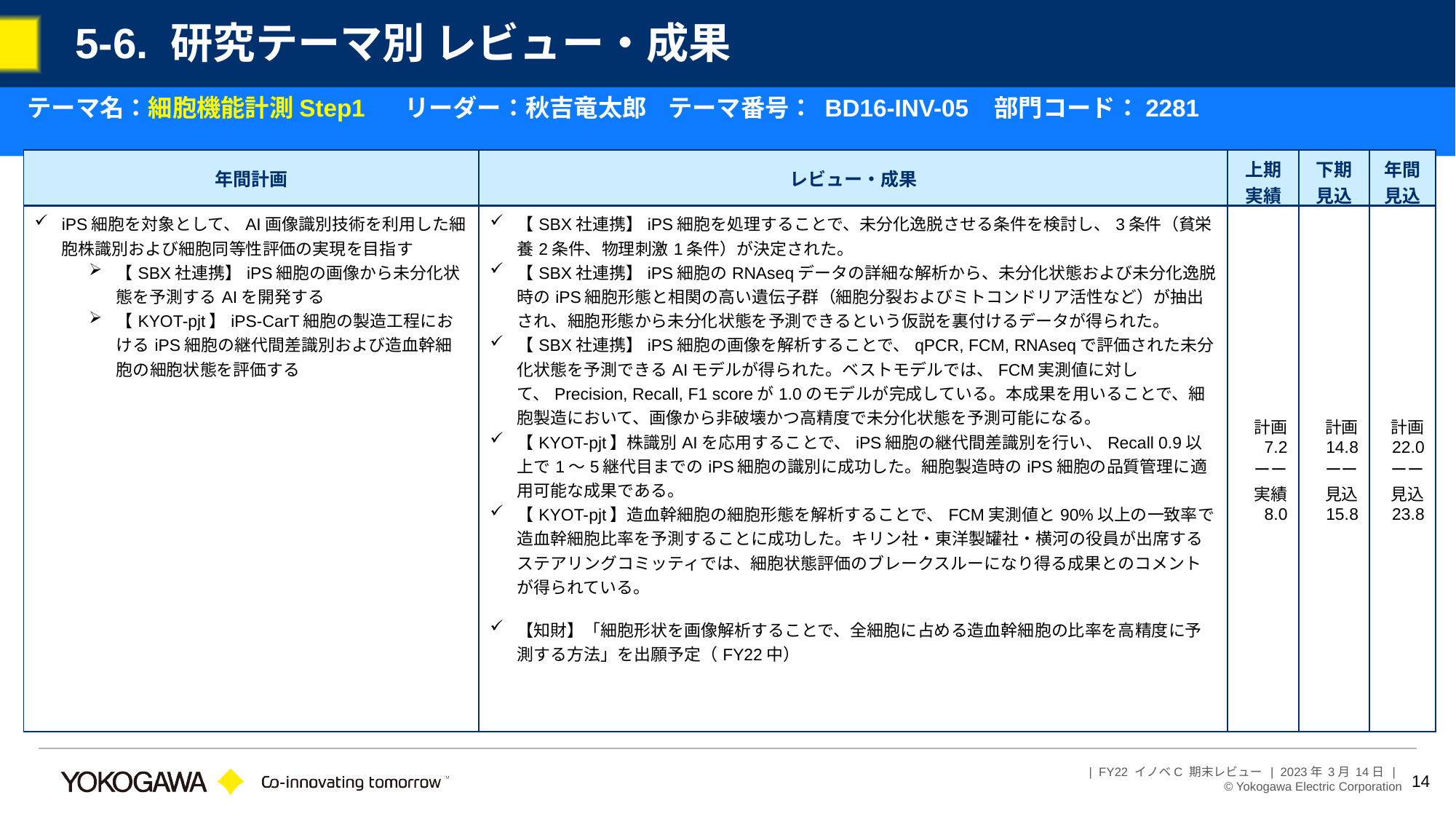

# 5-6. 研究テーマ別 レビュー・成果
  テーマ名：細胞機能計測Step1     リーダー：秋吉竜太郎    テーマ番号： BD16-INV-05   部門コード：2281
| 年間計画 | レビュー・成果 | 上期 実績 | 下期 見込 | 年間 見込 |
| --- | --- | --- | --- | --- |
| iPS細胞を対象として、AI画像識別技術を利用した細胞株識別および細胞同等性評価の実現を目指す 【SBX社連携】iPS細胞の画像から未分化状態を予測するAIを開発する 【KYOT-pjt】iPS-CarT細胞の製造工程におけるiPS細胞の継代間差識別および造血幹細胞の細胞状態を評価する | 【SBX社連携】iPS細胞を処理することで、未分化逸脱させる条件を検討し、3条件（貧栄養2条件、物理刺激1条件）が決定された。 【SBX社連携】iPS細胞のRNAseqデータの詳細な解析から、未分化状態および未分化逸脱時のiPS細胞形態と相関の高い遺伝子群（細胞分裂およびミトコンドリア活性など）が抽出され、細胞形態から未分化状態を予測できるという仮説を裏付けるデータが得られた。 【SBX社連携】iPS細胞の画像を解析することで、qPCR, FCM, RNAseqで評価された未分化状態を予測できるAIモデルが得られた。ベストモデルでは、FCM実測値に対して、Precision, Recall, F1 scoreが1.0のモデルが完成している。本成果を用いることで、細胞製造において、画像から非破壊かつ高精度で未分化状態を予測可能になる。 【KYOT-pjt】株識別AIを応用することで、iPS細胞の継代間差識別を行い、Recall 0.9以上で1～5継代目までのiPS細胞の識別に成功した。細胞製造時のiPS細胞の品質管理に適用可能な成果である。 【KYOT-pjt】造血幹細胞の細胞形態を解析することで、FCM実測値と90%以上の一致率で造血幹細胞比率を予測することに成功した。キリン社・東洋製罐社・横河の役員が出席するステアリングコミッティでは、細胞状態評価のブレークスルーになり得る成果とのコメントが得られている。 【知財】「細胞形状を画像解析することで、全細胞に占める造血幹細胞の比率を高精度に予測する方法」を出願予定（FY22中） | 計画 7.2 ーー 実績 8.0 | 計画 14.8 ーー 見込 15.8 | 計画 22.0 ーー 見込 23.8 |
14